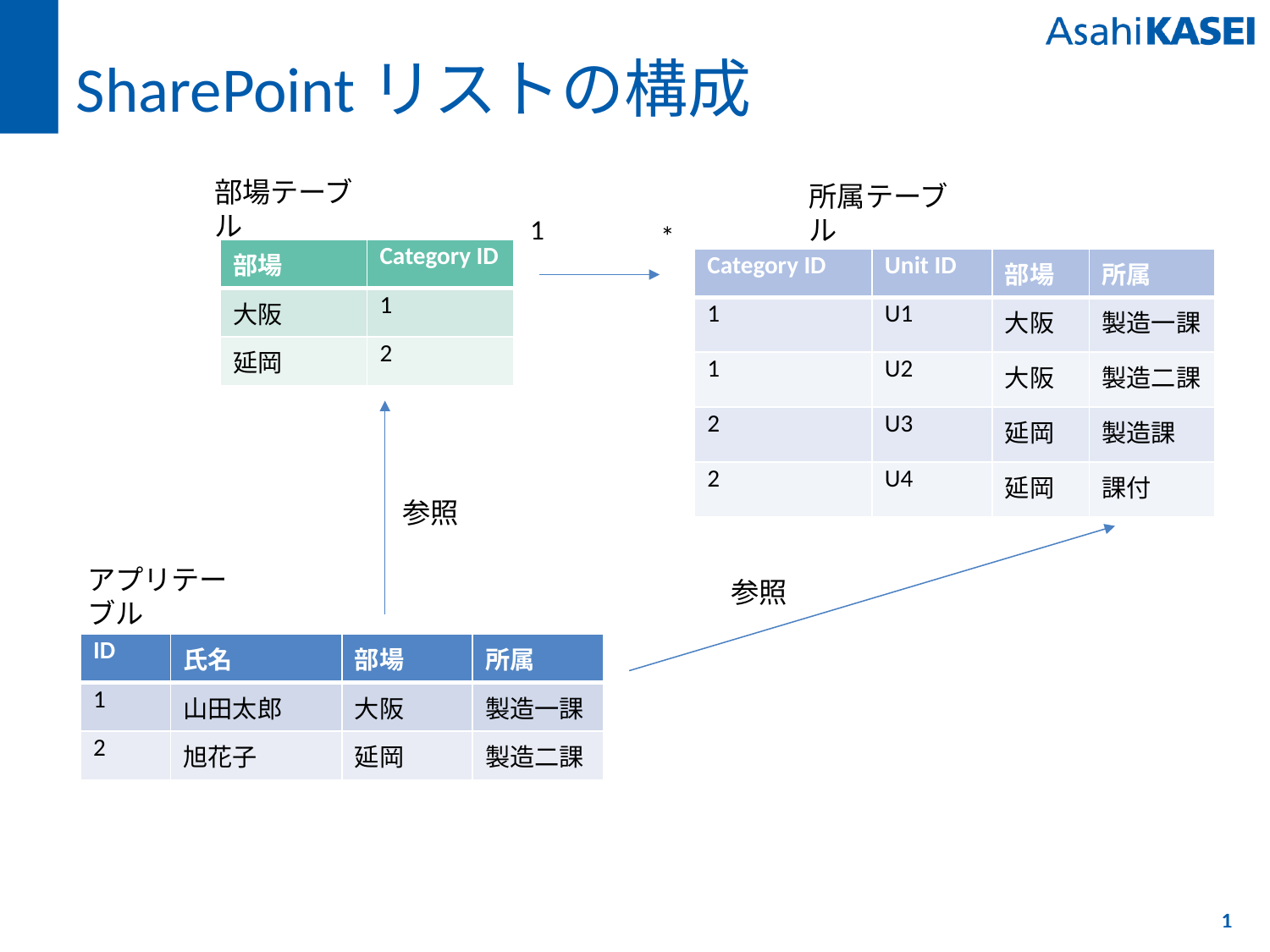

# SharePointリストの構成
部場テーブル
所属テーブル
1
*
| 部場 | Category ID |
| --- | --- |
| 大阪 | 1 |
| 延岡 | 2 |
| Category ID | Unit ID | 部場 | 所属 |
| --- | --- | --- | --- |
| 1 | U1 | 大阪 | 製造一課 |
| 1 | U2 | 大阪 | 製造二課 |
| 2 | U3 | 延岡 | 製造課 |
| 2 | U4 | 延岡 | 課付 |
参照
参照
アプリテーブル
| ID | 氏名 | 部場 | 所属 |
| --- | --- | --- | --- |
| 1 | 山田太郎 | 大阪 | 製造一課 |
| 2 | 旭花子 | 延岡 | 製造二課 |